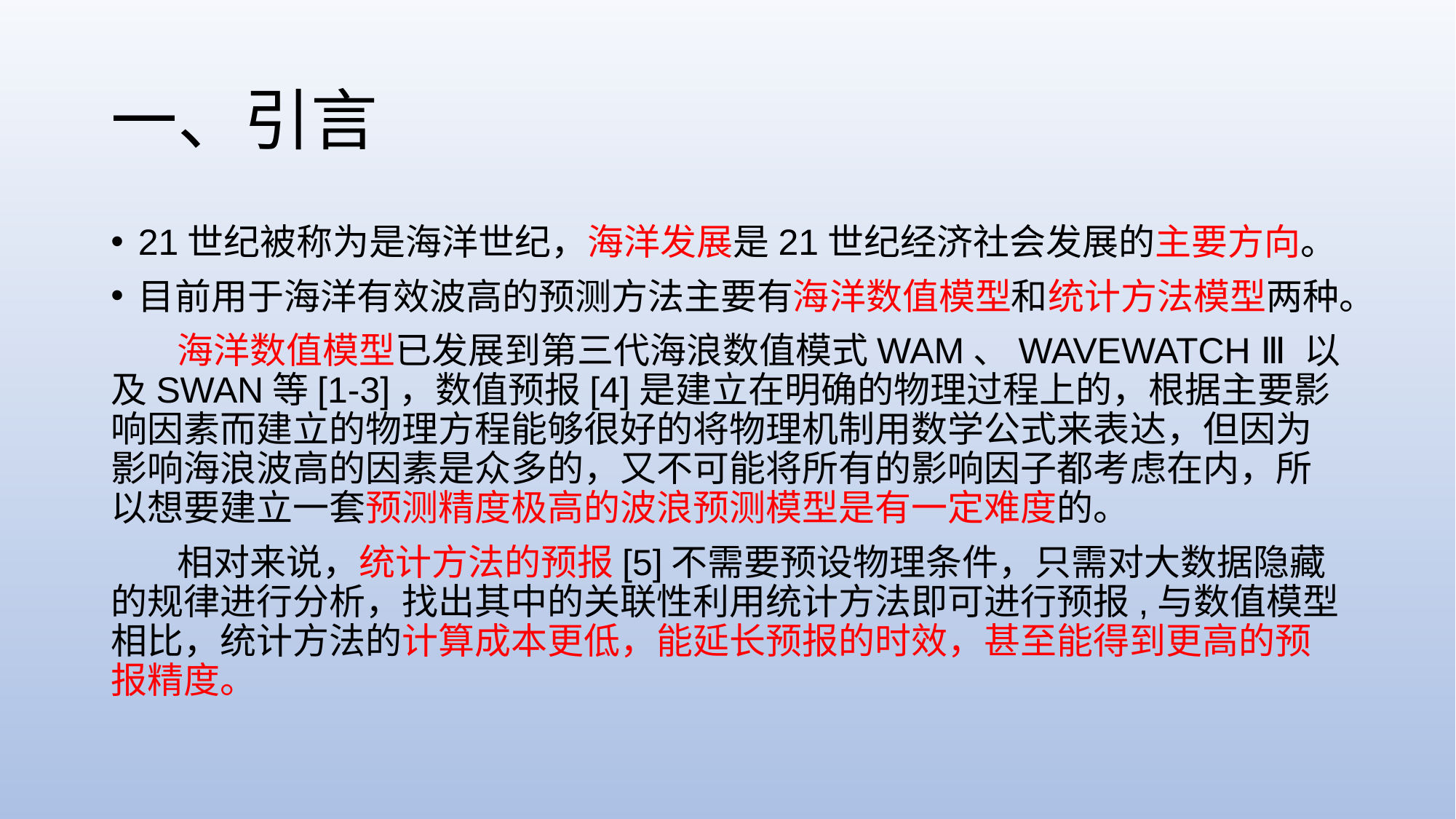

# 一、引言
21世纪被称为是海洋世纪，海洋发展是21世纪经济社会发展的主要方向。
目前用于海洋有效波高的预测方法主要有海洋数值模型和统计方法模型两种。
       海洋数值模型已发展到第三代海浪数值模式WAM、WAVEWATCH Ⅲ 以及SWAN等[1-3]，数值预报[4]是建立在明确的物理过程上的，根据主要影响因素而建立的物理方程能够很好的将物理机制用数学公式来表达，但因为影响海浪波高的因素是众多的，又不可能将所有的影响因子都考虑在内，所以想要建立一套预测精度极高的波浪预测模型是有一定难度的。
       相对来说，统计方法的预报[5]不需要预设物理条件，只需对大数据隐藏的规律进行分析，找出其中的关联性利用统计方法即可进行预报,与数值模型相比，统计方法的计算成本更低，能延长预报的时效，甚至能得到更高的预报精度。